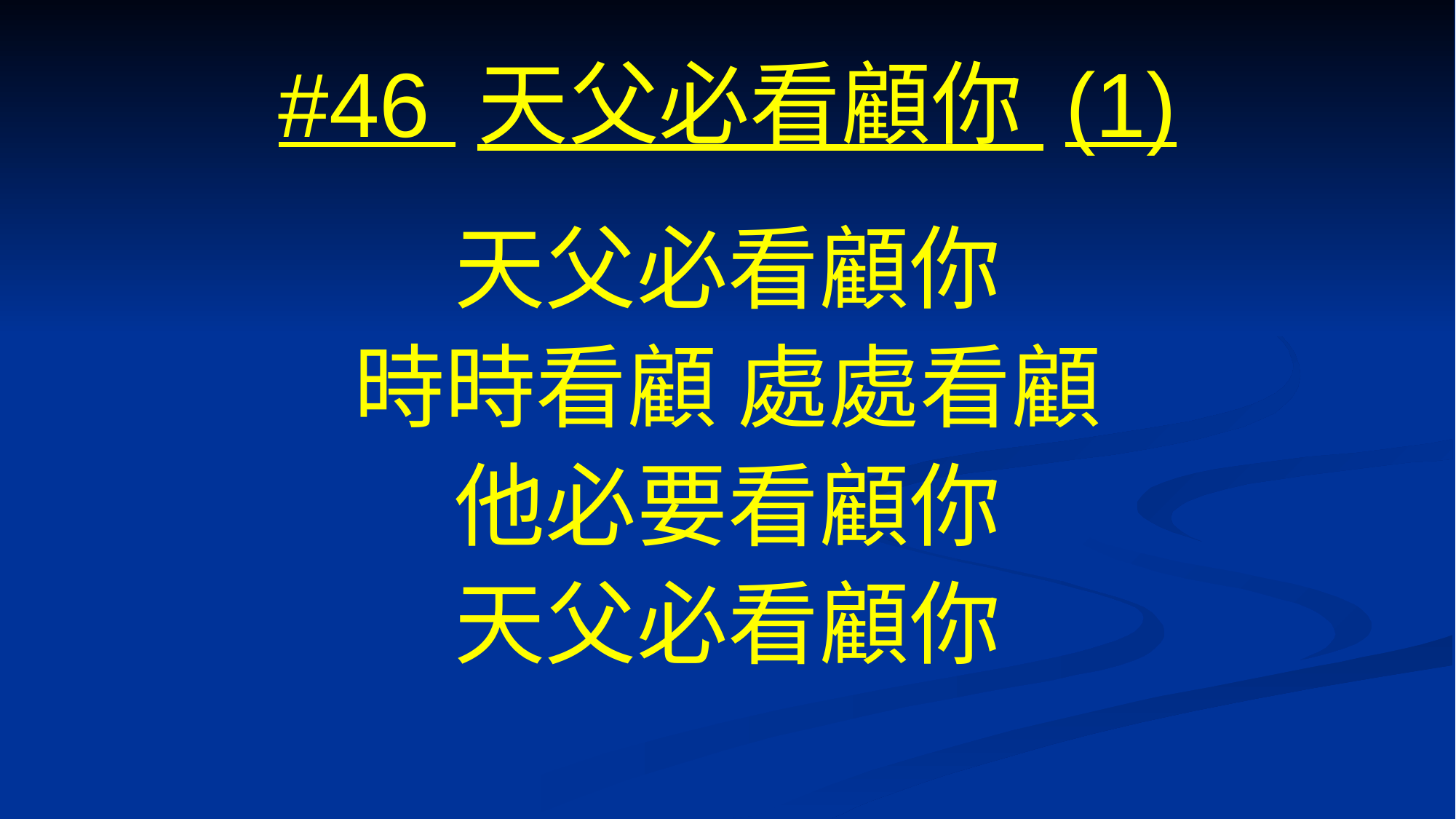

# #46 天父必看顧你 (1)
天父必看顧你
時時看顧 處處看顧
他必要看顧你
天父必看顧你